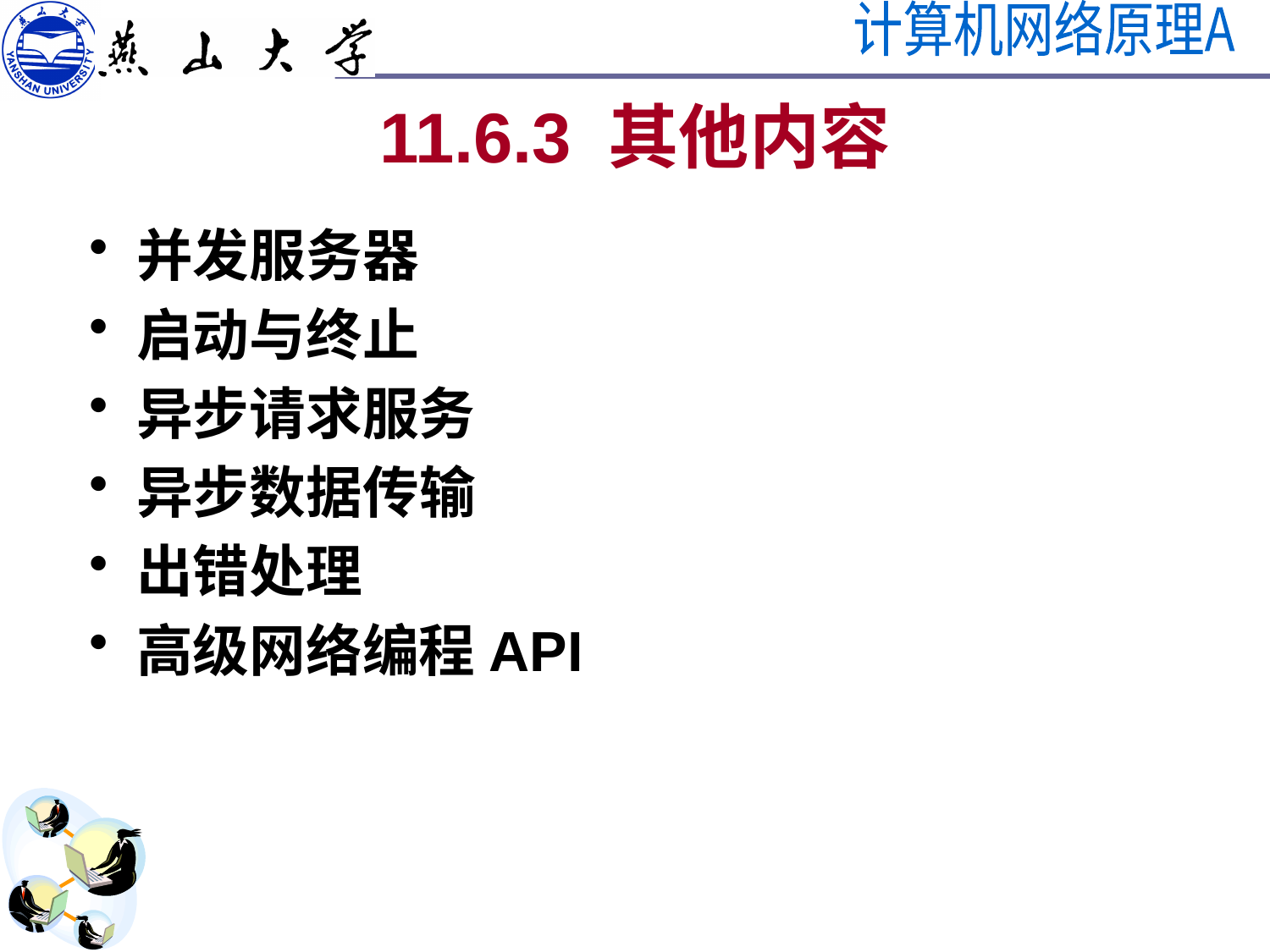

# 11.6.3 其他内容
并发服务器
启动与终止
异步请求服务
异步数据传输
出错处理
高级网络编程API